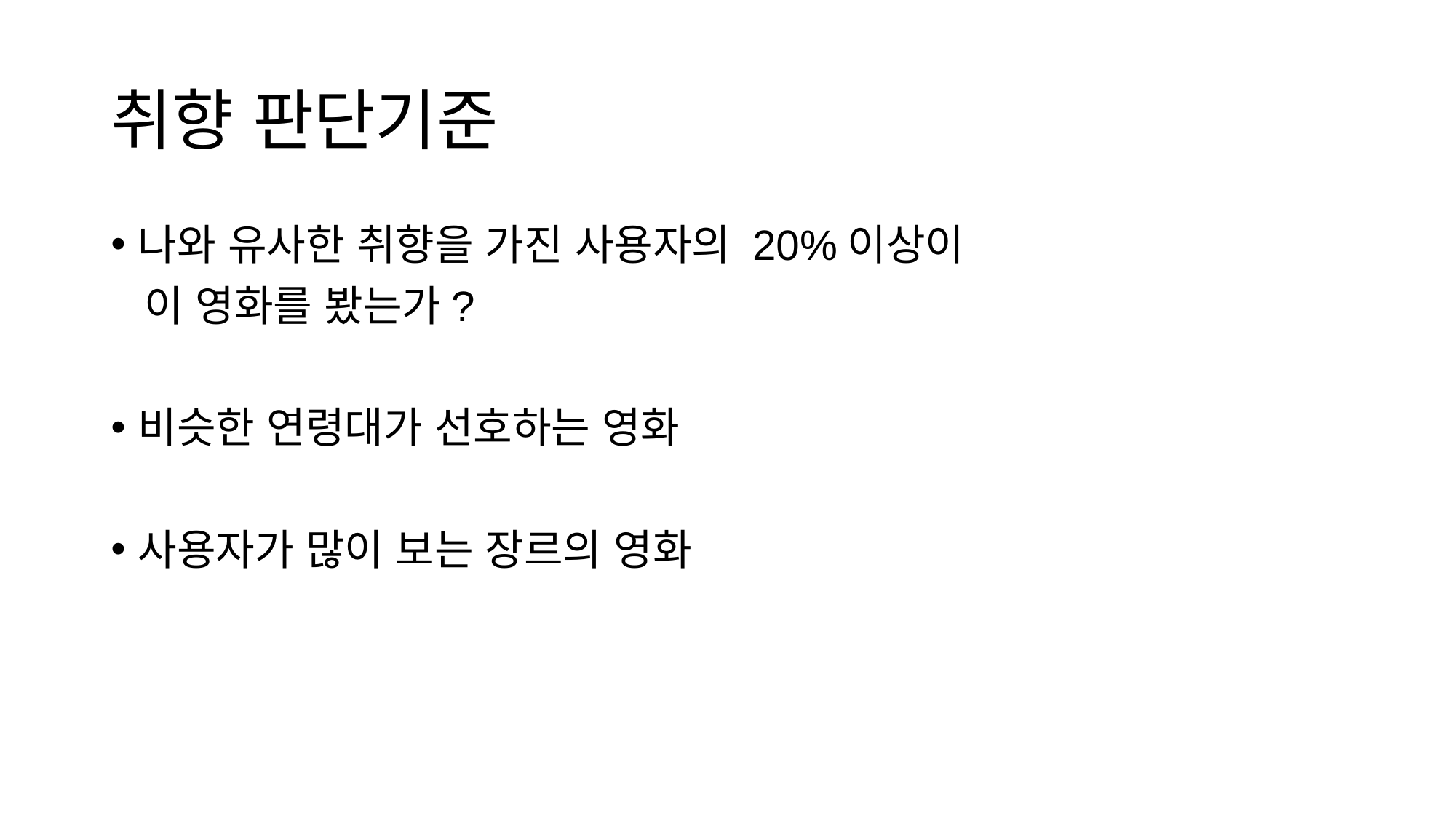

# 취향 판단기준
나와 유사한 취향을 가진 사용자의 20%이상이
  이 영화를 봤는가?

비슷한 연령대가 선호하는 영화

사용자가 많이 보는 장르의 영화